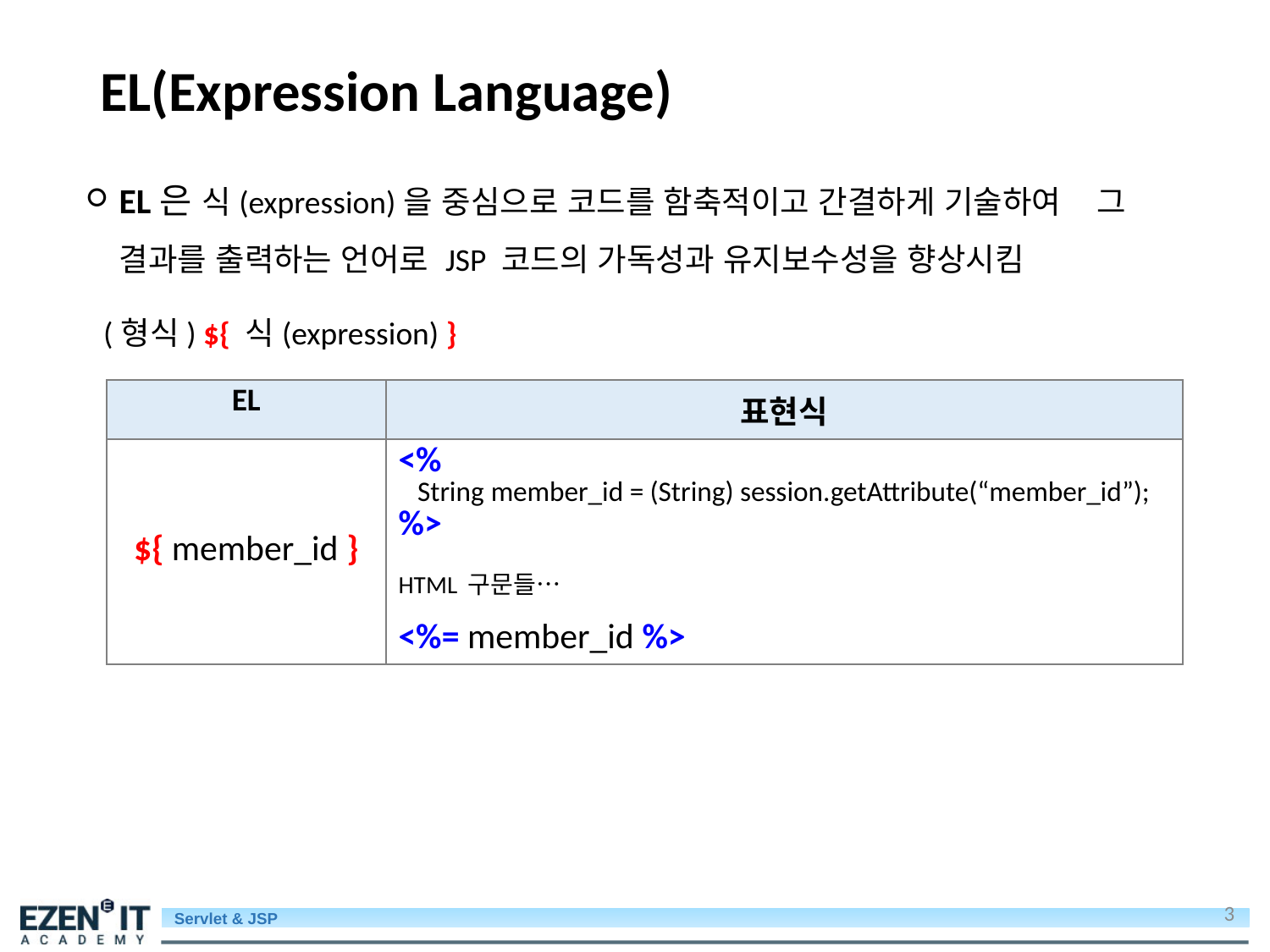

# EL(Expression Language)
EL은 식(expression)을 중심으로 코드를 함축적이고 간결하게 기술하여    그 결과를 출력하는 언어로 JSP 코드의 가독성과 유지보수성을 향상시킴
  (형식) ${ 식(expression) }
| EL | 표현식 |
| --- | --- |
| ${ member\_id } | <% String member\_id = (String) session.getAttribute(“member\_id”); %> HTML 구문들… <%= member\_id %> |
3